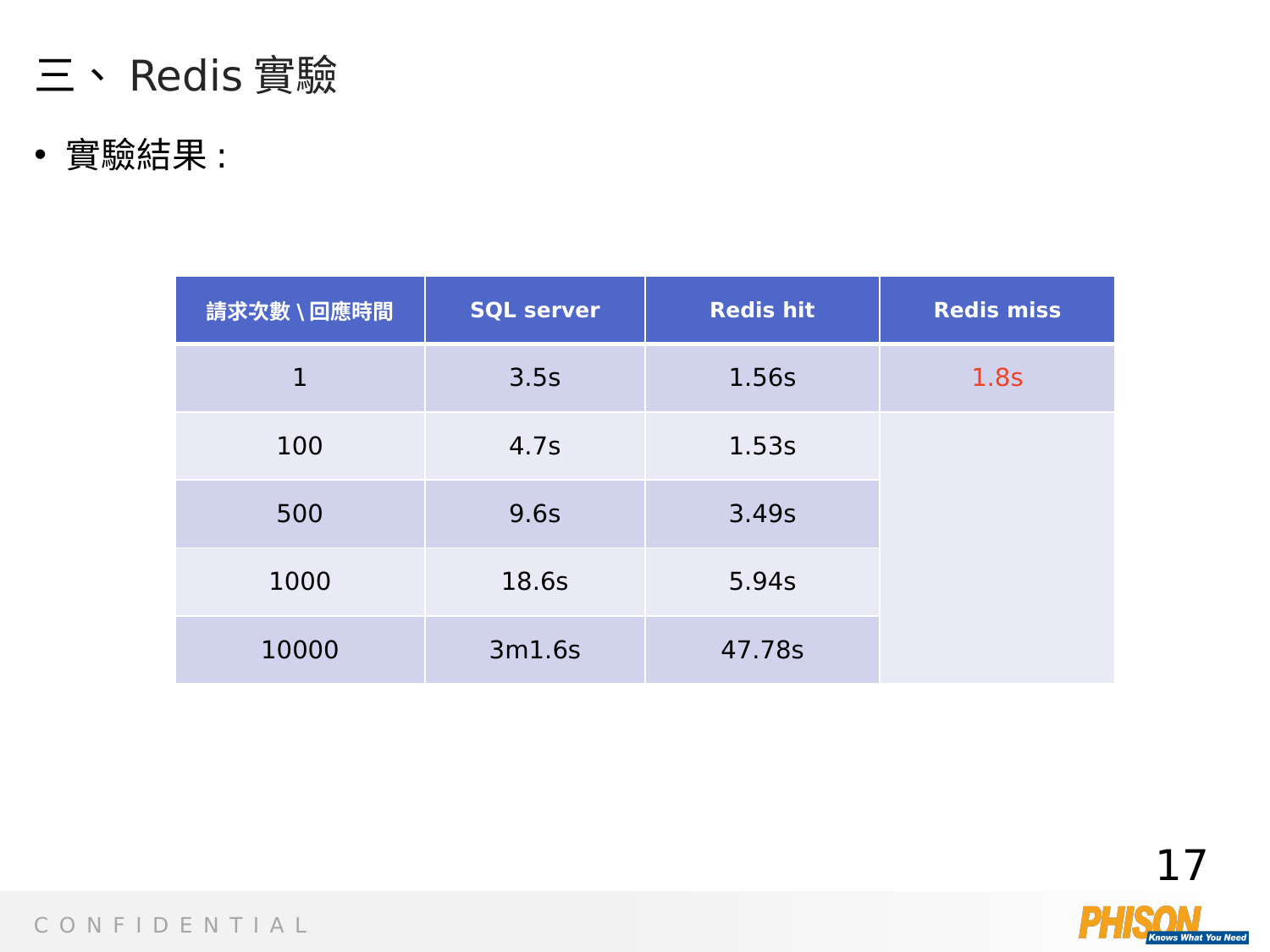

# 三、Redis實驗
實驗結果:

| 請求次數\回應時間 | SQL server | Redis hit | Redis miss |
| --- | --- | --- | --- |
| 1 | 3.5s | 1.56s | 1.8s |
| 100 | 4.7s | 1.53s |  |
| 500 | 9.6s | 3.49s |  |
| 1000 | 18.6s | 5.94s |  |
| 10000 | 3m1.6s | 47.78s |  |
17